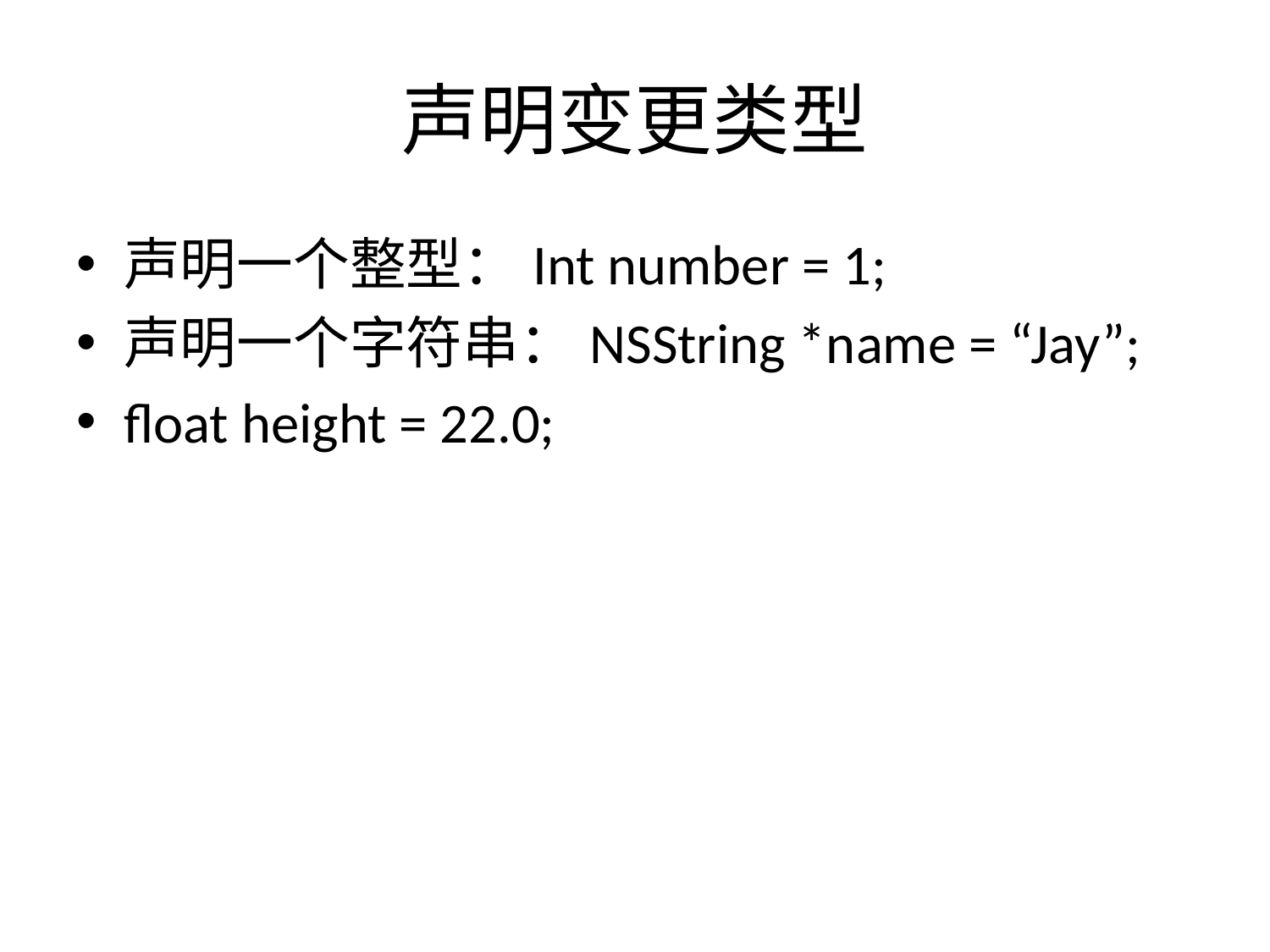

# 声明变更类型
声明一个整型：Int number = 1;
声明一个字符串：NSString *name = “Jay”;
float height = 22.0;